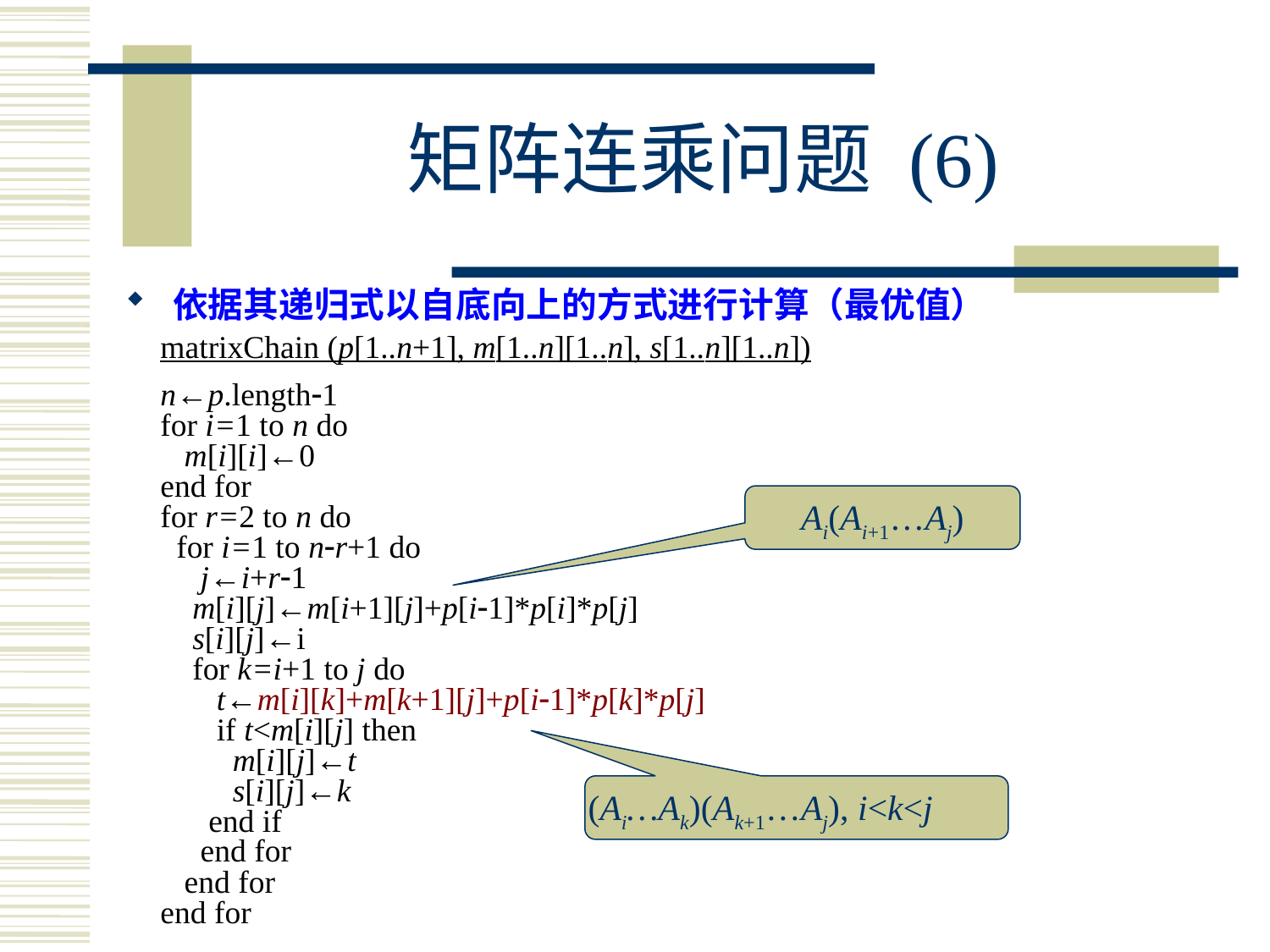

# 矩阵连乘问题 (6)
依据其递归式以自底向上的方式进行计算（最优值）
matrixChain (p[1..n+1], m[1..n][1..n], s[1..n][1..n])

n←p.length−1
for i=1 to n do
   m[i][i]←0
end for
for r=2 to n do
  for i=1 to n−r+1 do
     j←i+r−1
    m[i][j]←m[i+1][j]+p[i−1]*p[i]*p[j]
    s[i][j]←i
    for k=i+1 to j do
       t←m[i][k]+m[k+1][j]+p[i−1]*p[k]*p[j]
       if t<m[i][j] then
         m[i][j]←t
         s[i][j]←k
      end if
     end for
   end for
end for
Ai(Ai+1…Aj)
(Ai…Ak)(Ak+1…Aj), i<k<j